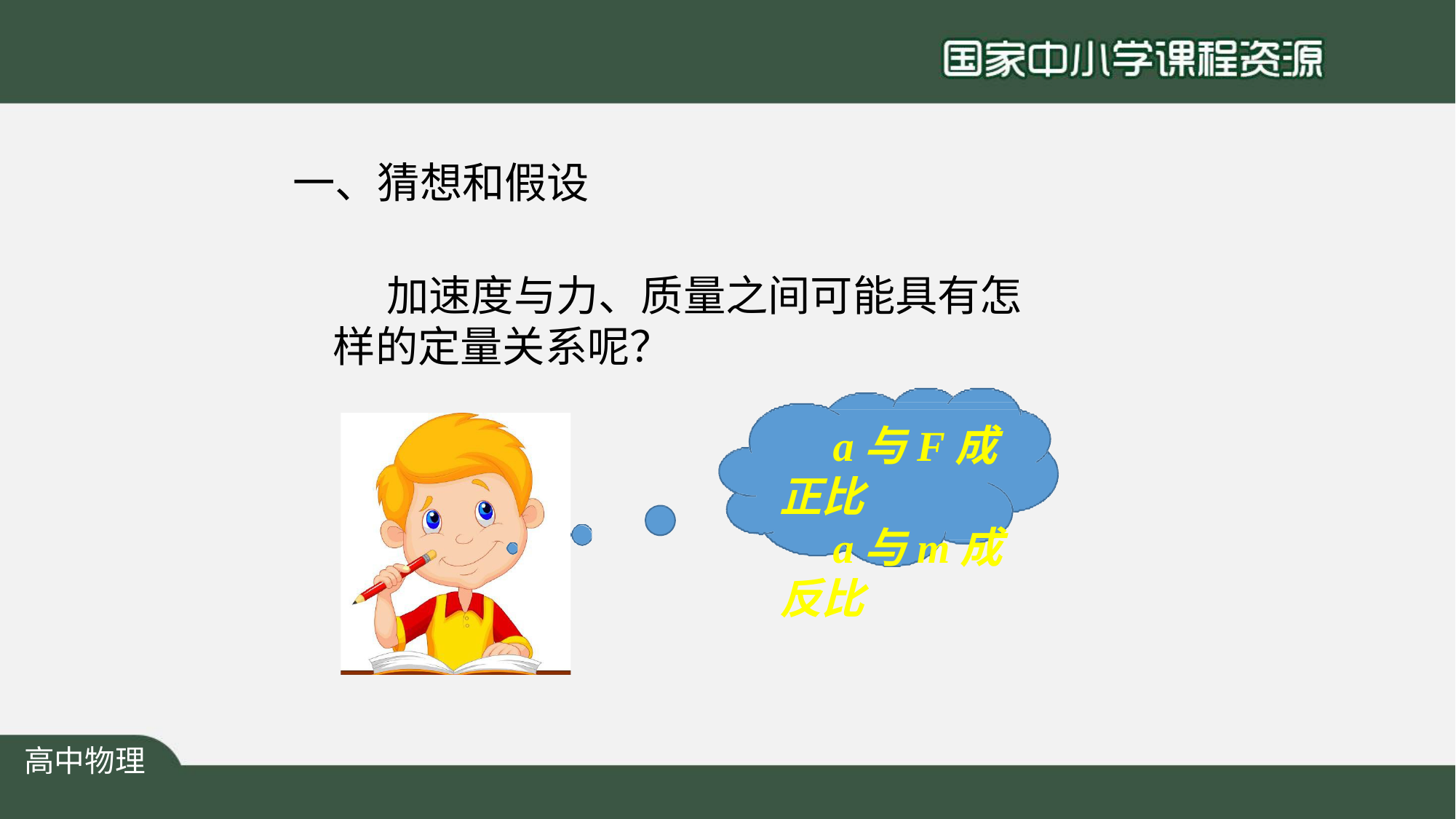

一、猜想和假设

加速度与力、质量之间可能具有怎 样的定量关系呢？
a与F成正比
a与m成反比

高中物理